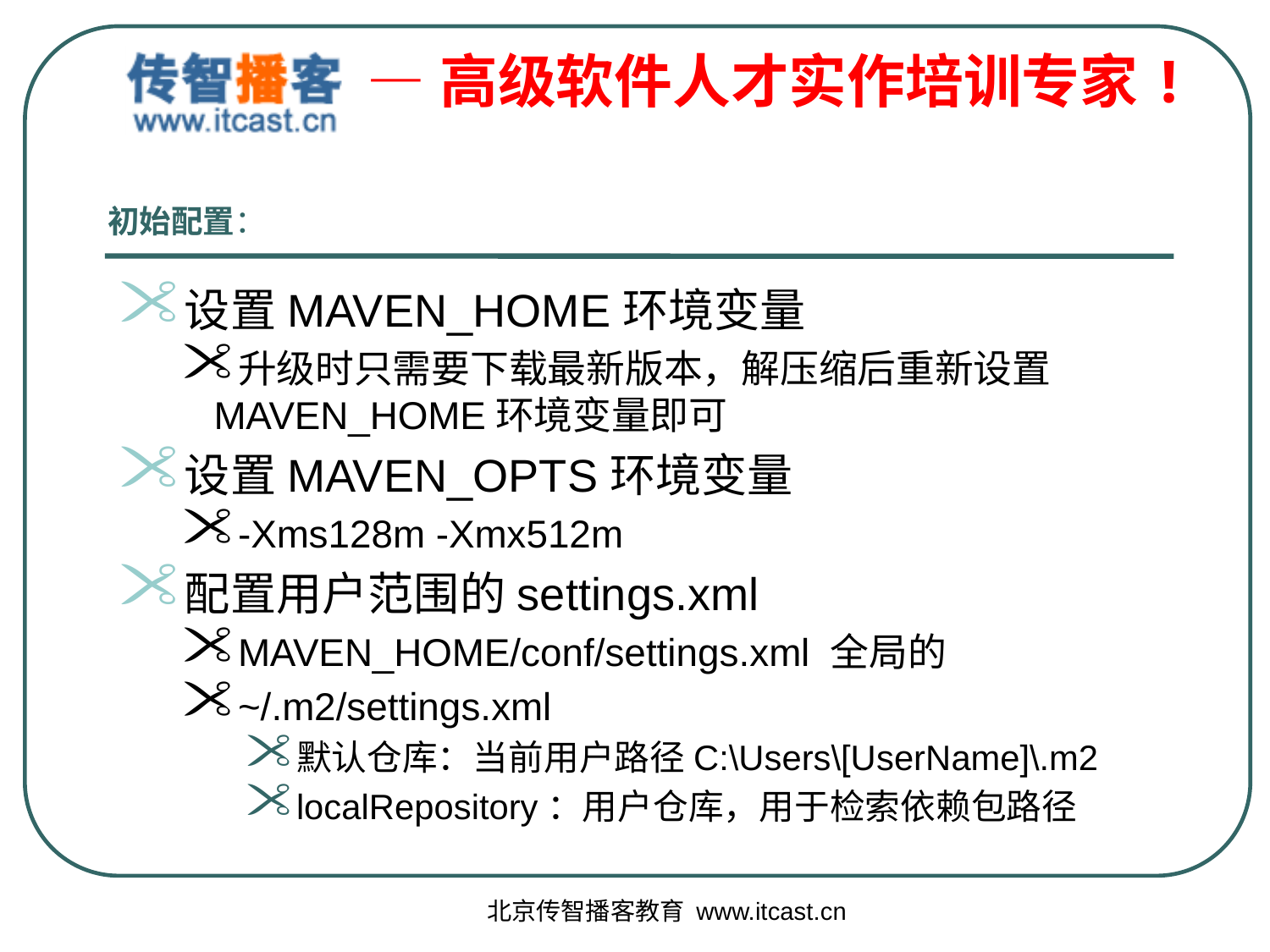

初始配置：
设置MAVEN_HOME环境变量
升级时只需要下载最新版本，解压缩后重新设置MAVEN_HOME环境变量即可
设置MAVEN_OPTS环境变量
-Xms128m -Xmx512m
配置用户范围的settings.xml
MAVEN_HOME/conf/settings.xml 全局的
~/.m2/settings.xml
默认仓库：当前用户路径C:\Users\[UserName]\.m2
localRepository：用户仓库，用于检索依赖包路径
北京传智播客教育 www.itcast.cn